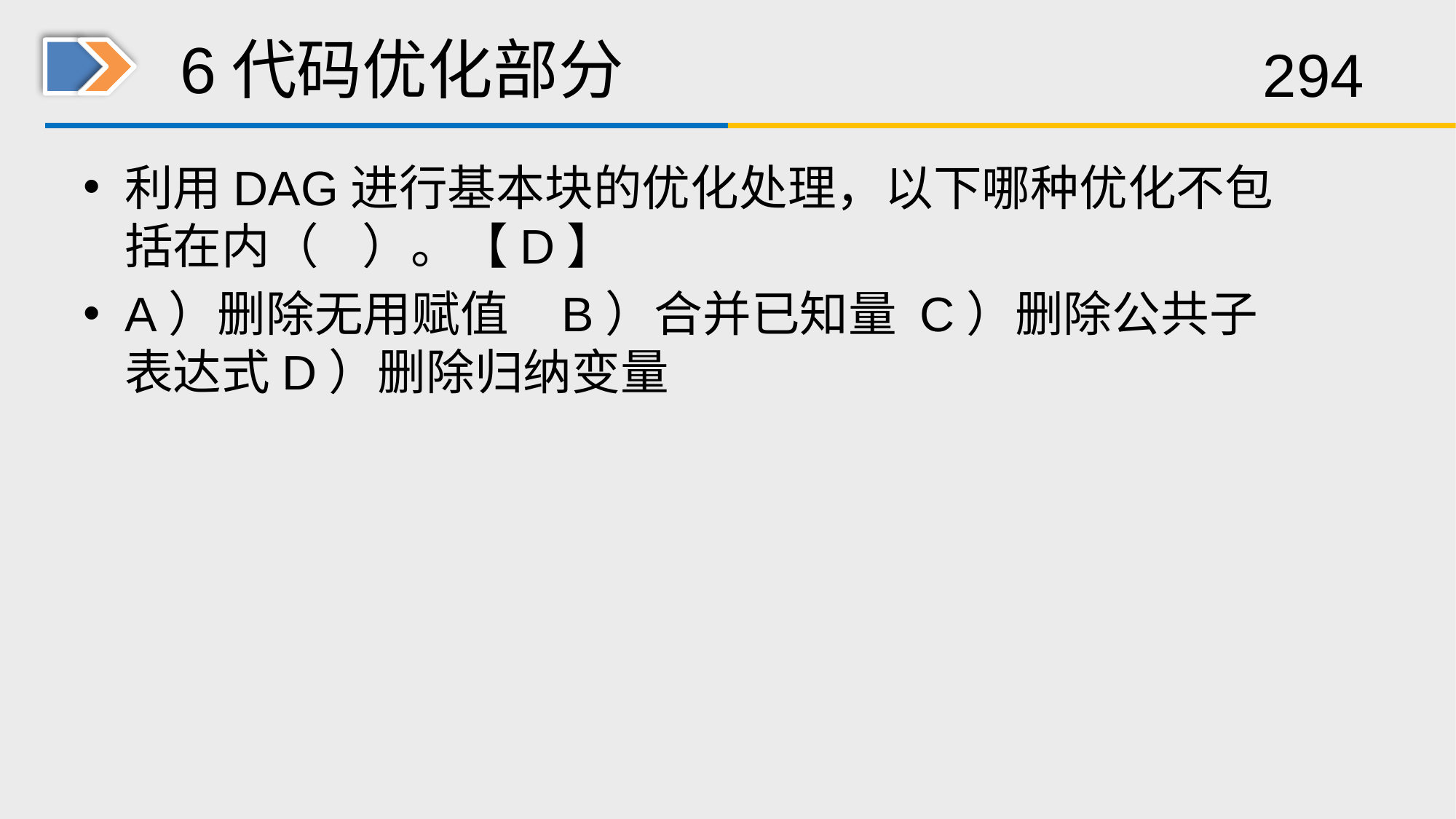

# 6代码优化部分
294
利用DAG进行基本块的优化处理，以下哪种优化不包括在内（    ）。【D】
A）删除无用赋值	B）合并已知量 C）删除公共子表达式D）删除归纳变量